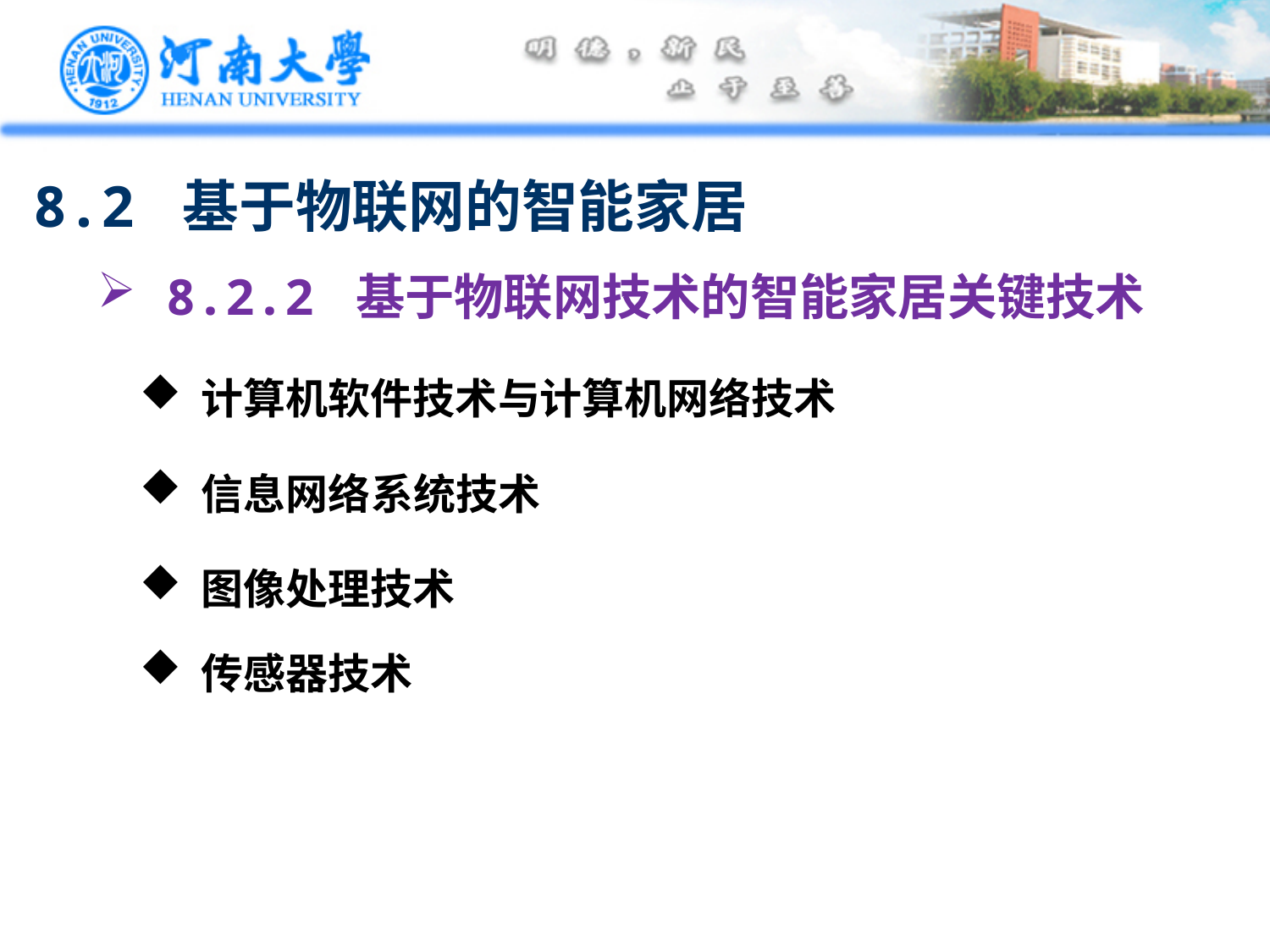

8.2 基于物联网的智能家居
 8.2.2 基于物联网技术的智能家居关键技术
 计算机软件技术与计算机网络技术
 信息网络系统技术
 图像处理技术
 传感器技术